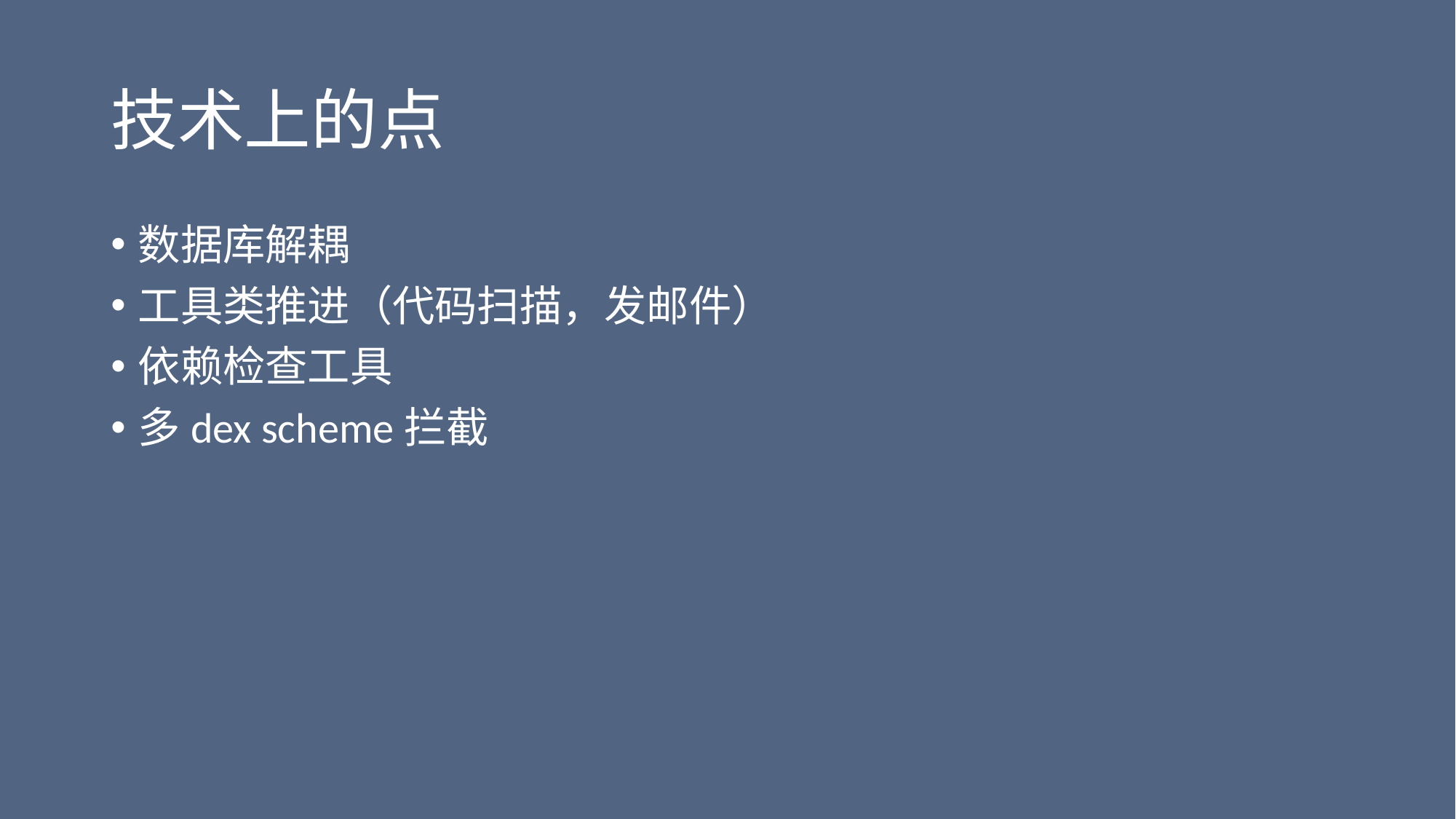

# 技术上的点
数据库解耦
工具类推进（代码扫描，发邮件）
依赖检查工具
多dex scheme拦截